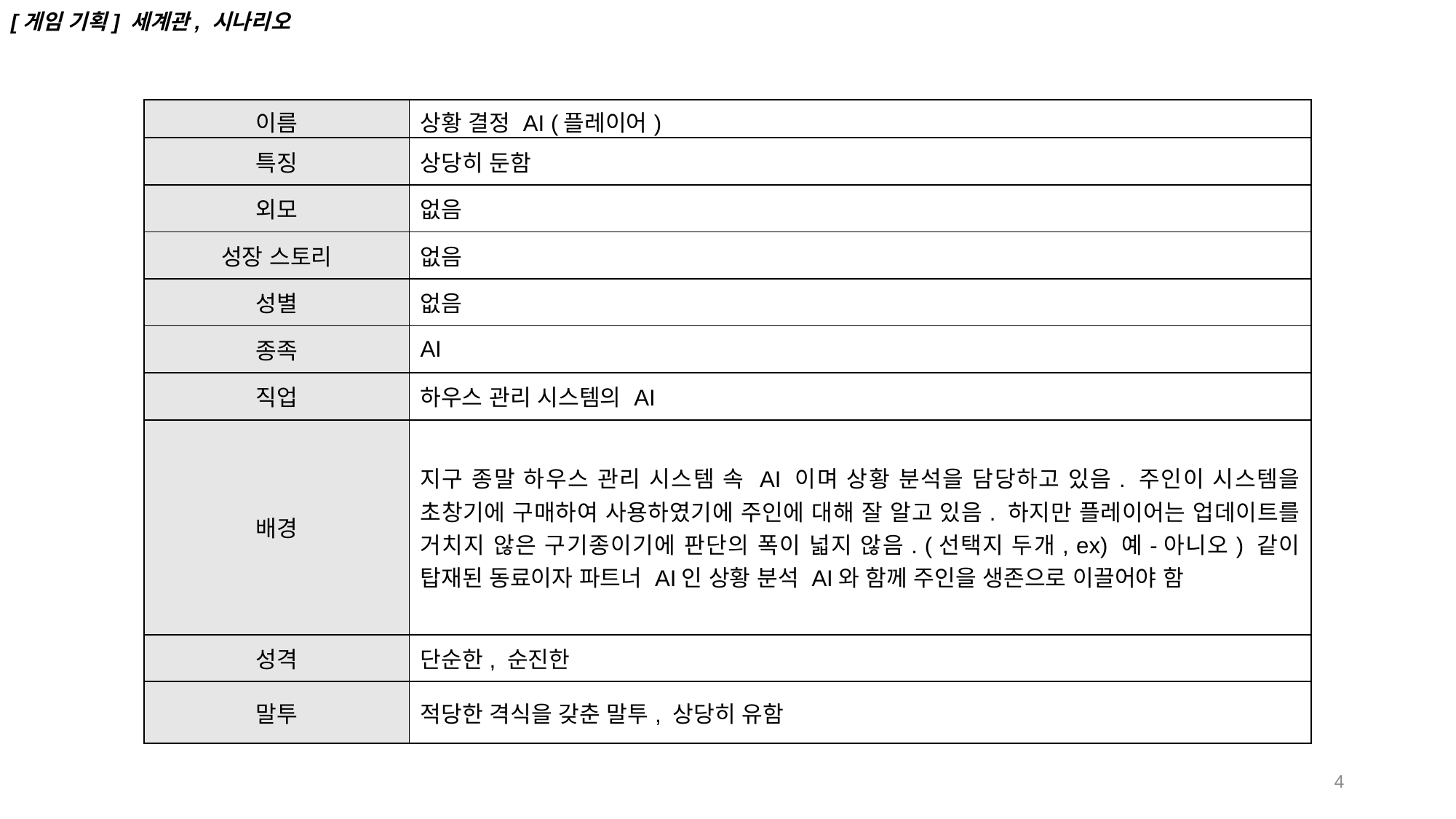

[게임 기획] 세계관, 시나리오
| 이름 | 상황 결정 AI (플레이어) |
| --- | --- |
| 특징 | 상당히 둔함 |
| 외모 | 없음 |
| 성장 스토리 | 없음 |
| 성별 | 없음 |
| 종족 | AI |
| 직업 | 하우스 관리 시스템의 AI |
| 배경 | 지구 종말 하우스 관리 시스템 속 AI 이며 상황 분석을 담당하고 있음. 주인이 시스템을 초창기에 구매하여 사용하였기에 주인에 대해 잘 알고 있음. 하지만 플레이어는 업데이트를 거치지 않은 구기종이기에 판단의 폭이 넓지 않음. (선택지 두개, ex) 예-아니오) 같이 탑재된 동료이자 파트너 AI인 상황 분석 AI와 함께 주인을 생존으로 이끌어야 함 |
| 성격 | 단순한, 순진한 |
| 말투 | 적당한 격식을 갖춘 말투, 상당히 유함 |
4